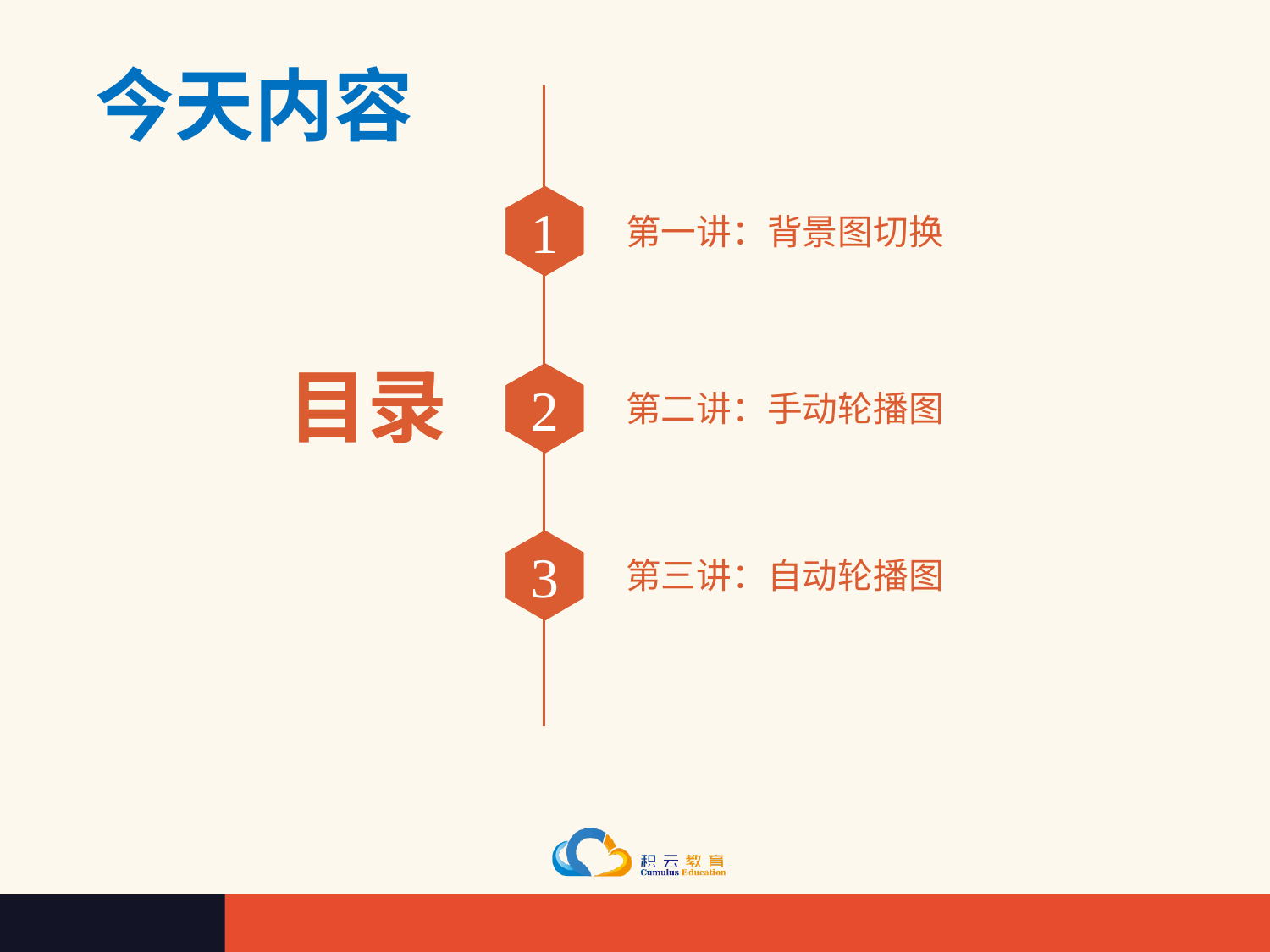

今天内容
1
第一讲：背景图切换
目录
2
第二讲：手动轮播图
3
第三讲：自动轮播图